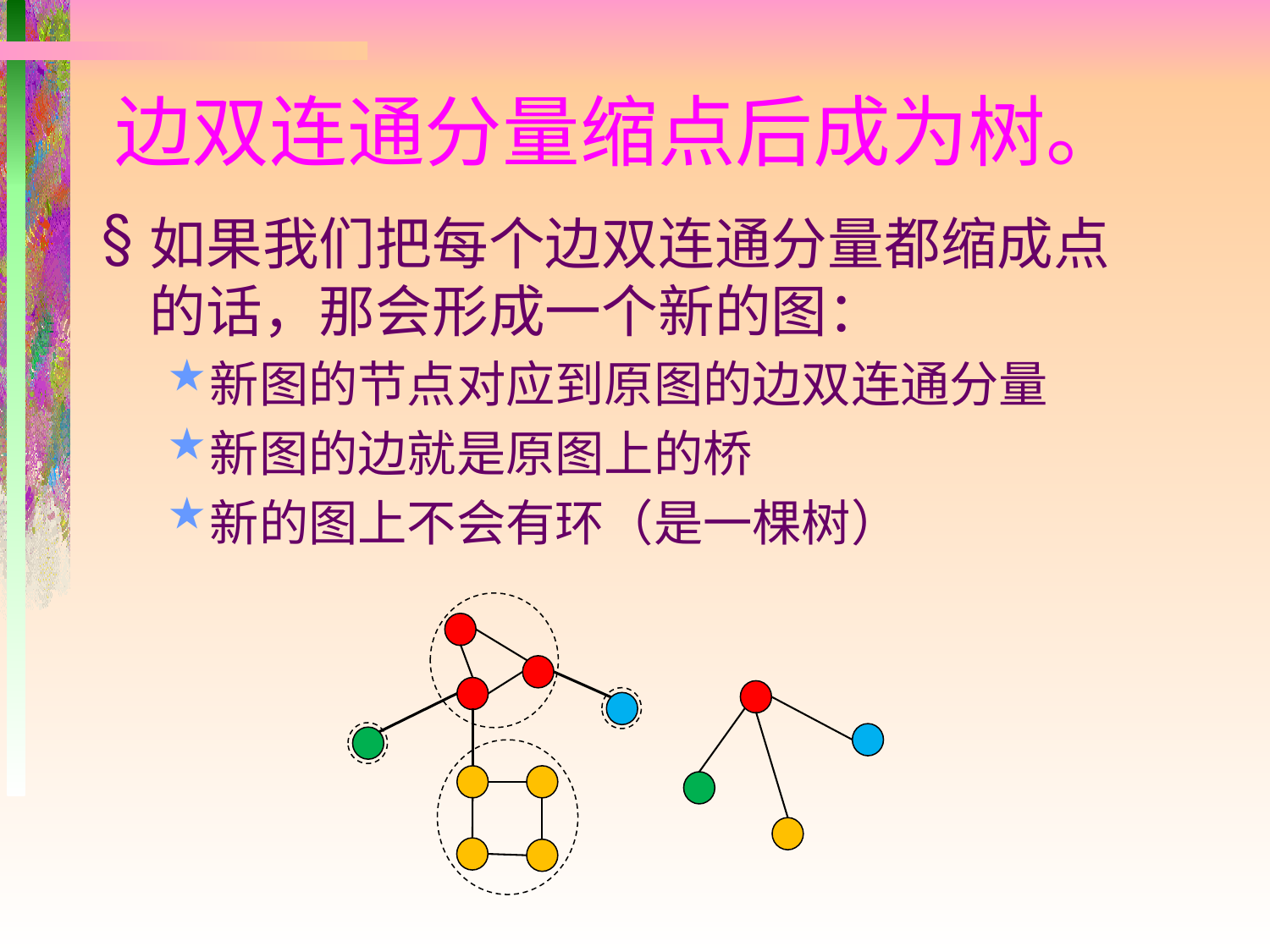

# 边双连通分量缩点后成为树。
如果我们把每个边双连通分量都缩成点的话，那会形成一个新的图：
新图的节点对应到原图的边双连通分量
新图的边就是原图上的桥
新的图上不会有环（是一棵树）